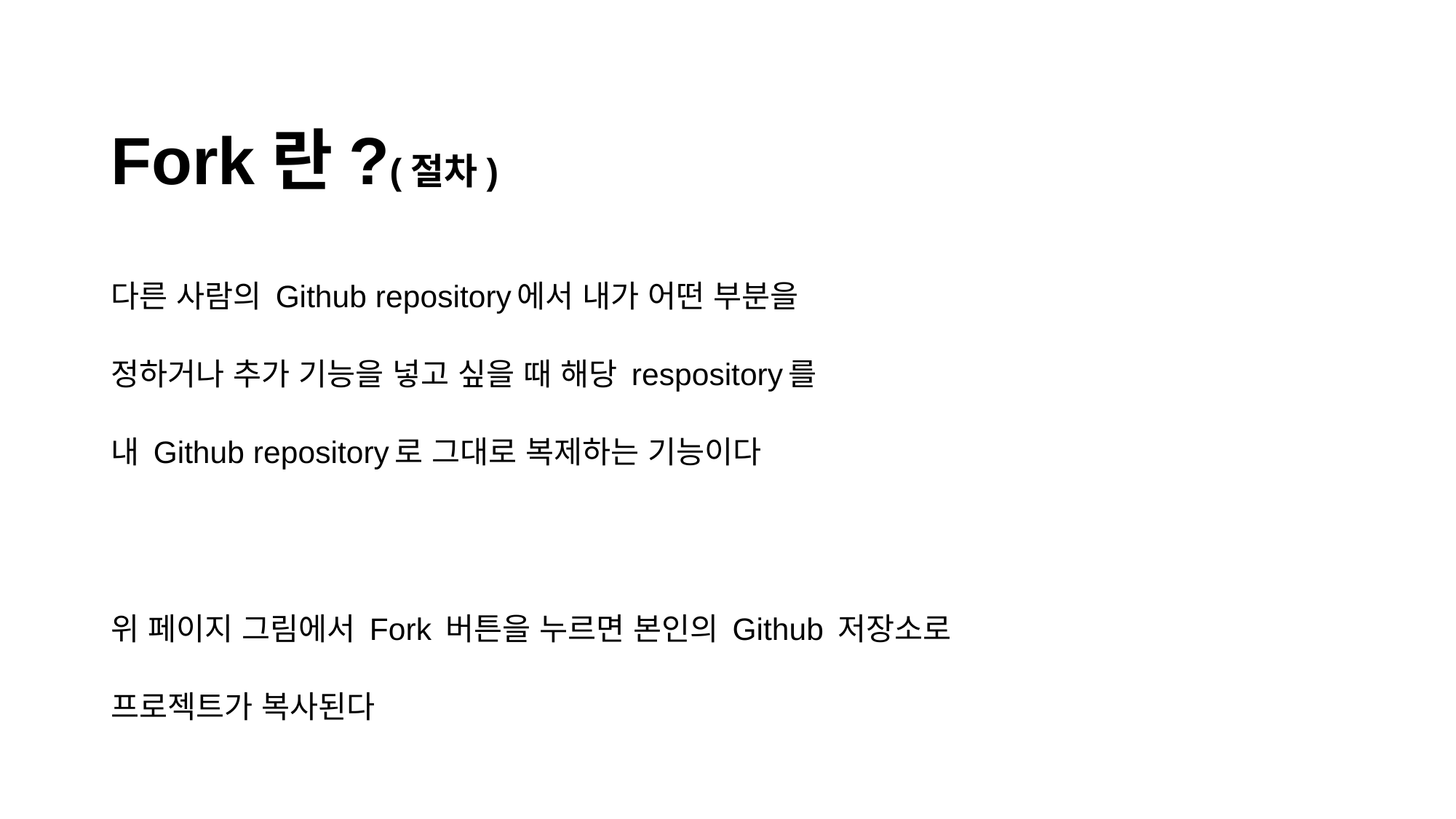

# Fork란?(절차)

다른 사람의 Github repository에서 내가 어떤 부분을
정하거나 추가 기능을 넣고 싶을 때 해당 respository를
내 Github repository로 그대로 복제하는 기능이다

위 페이지 그림에서 Fork 버튼을 누르면 본인의 Github 저장소로
프로젝트가 복사된다